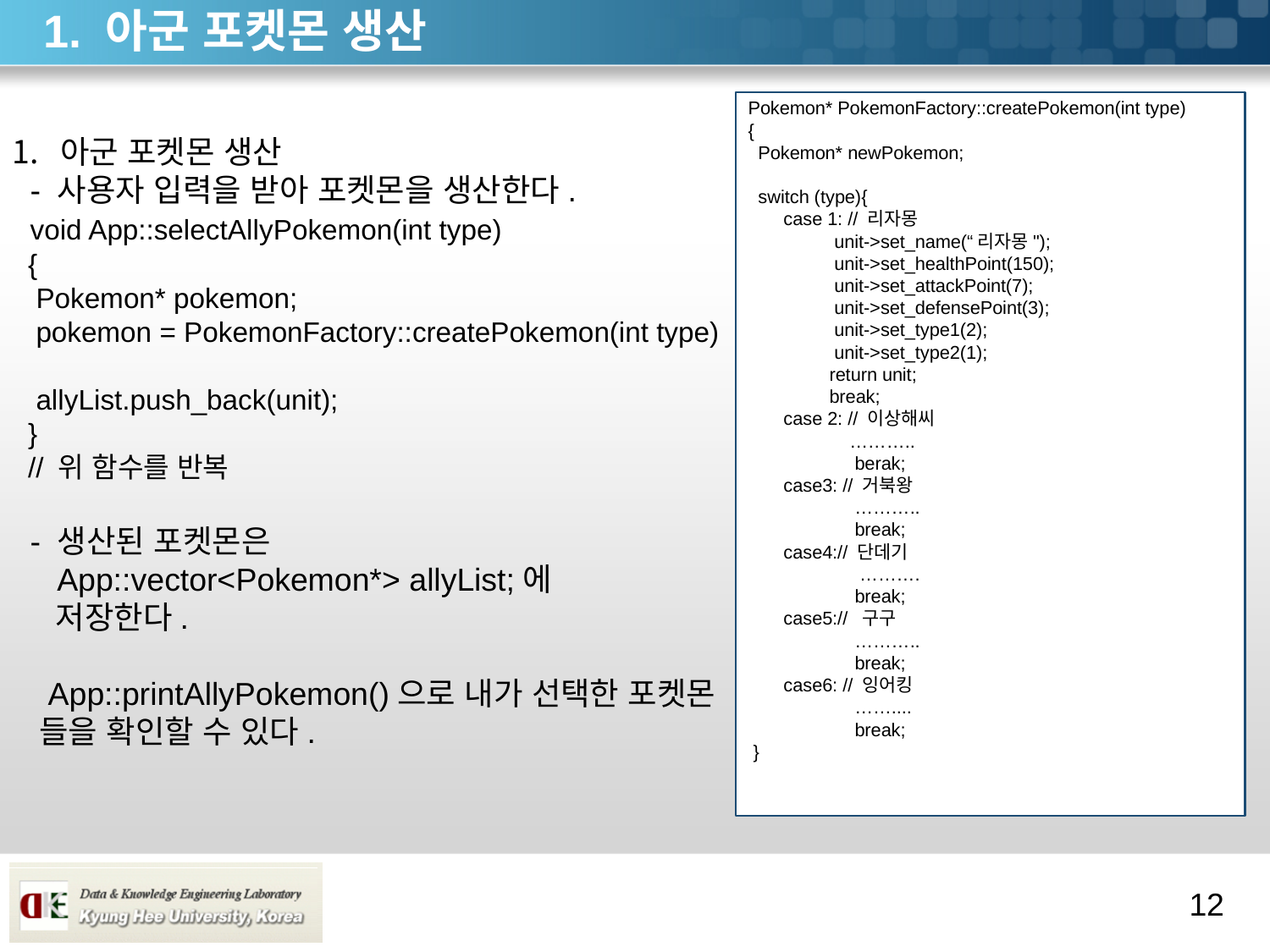

# 1. 아군 포켓몬 생산
Pokemon* PokemonFactory::createPokemon(int type)
{
  Pokemon* newPokemon;

  switch (type){
       case 1: // 리자몽
                 unit->set_name(“리자몽");
                 unit->set_healthPoint(150);
                 unit->set_attackPoint(7);
                 unit->set_defensePoint(3);
                 unit->set_type1(2);
                 unit->set_type2(1);
                return unit;
                break;
       case 2: // 이상해씨
                    ………..
                     berak;
       case3: // 거북왕
                     ………..
                     break;
       case4:// 단데기
                      ……….
                     break;
       case5://  구구
                     ………..
                     break;
       case6: // 잉어킹
                     ……....
                     break;
 }

아군 포켓몬 생산
  - 사용자 입력을 받아 포켓몬을 생산한다.
  void App::selectAllyPokemon(int type)
  {
   Pokemon* pokemon;
   pokemon = PokemonFactory::createPokemon(int type)

   allyList.push_back(unit);
  }
  // 위 함수를 반복

  - 생산된 포켓몬은
     App::vector<Pokemon*> allyList;에
    저장한다.

    App::printAllyPokemon()으로 내가 선택한 포켓몬
   들을 확인할 수 있다.